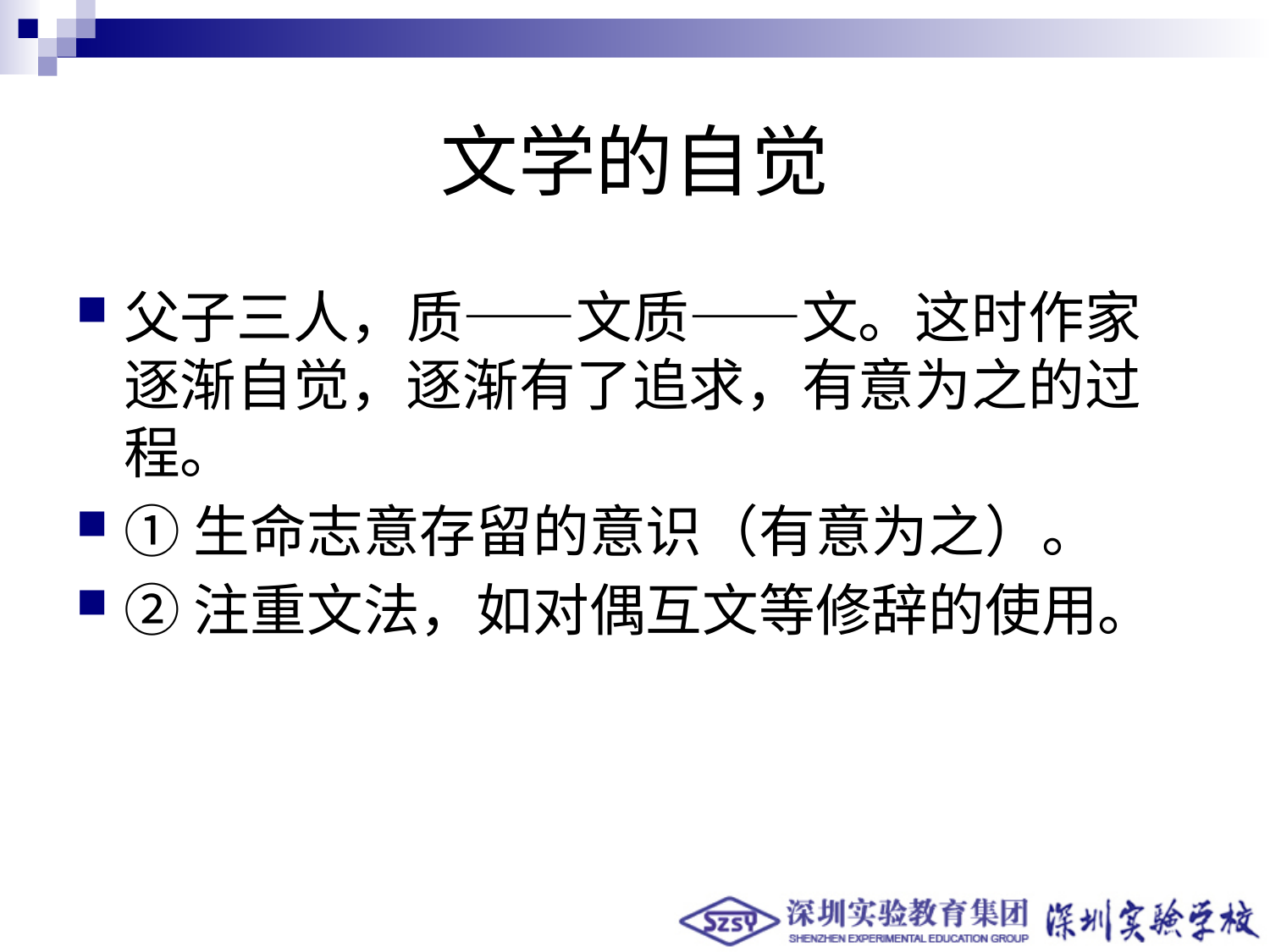

# 文学的自觉
父子三人，质——文质——文。这时作家逐渐自觉，逐渐有了追求，有意为之的过程。
①生命志意存留的意识（有意为之）。
②注重文法，如对偶互文等修辞的使用。